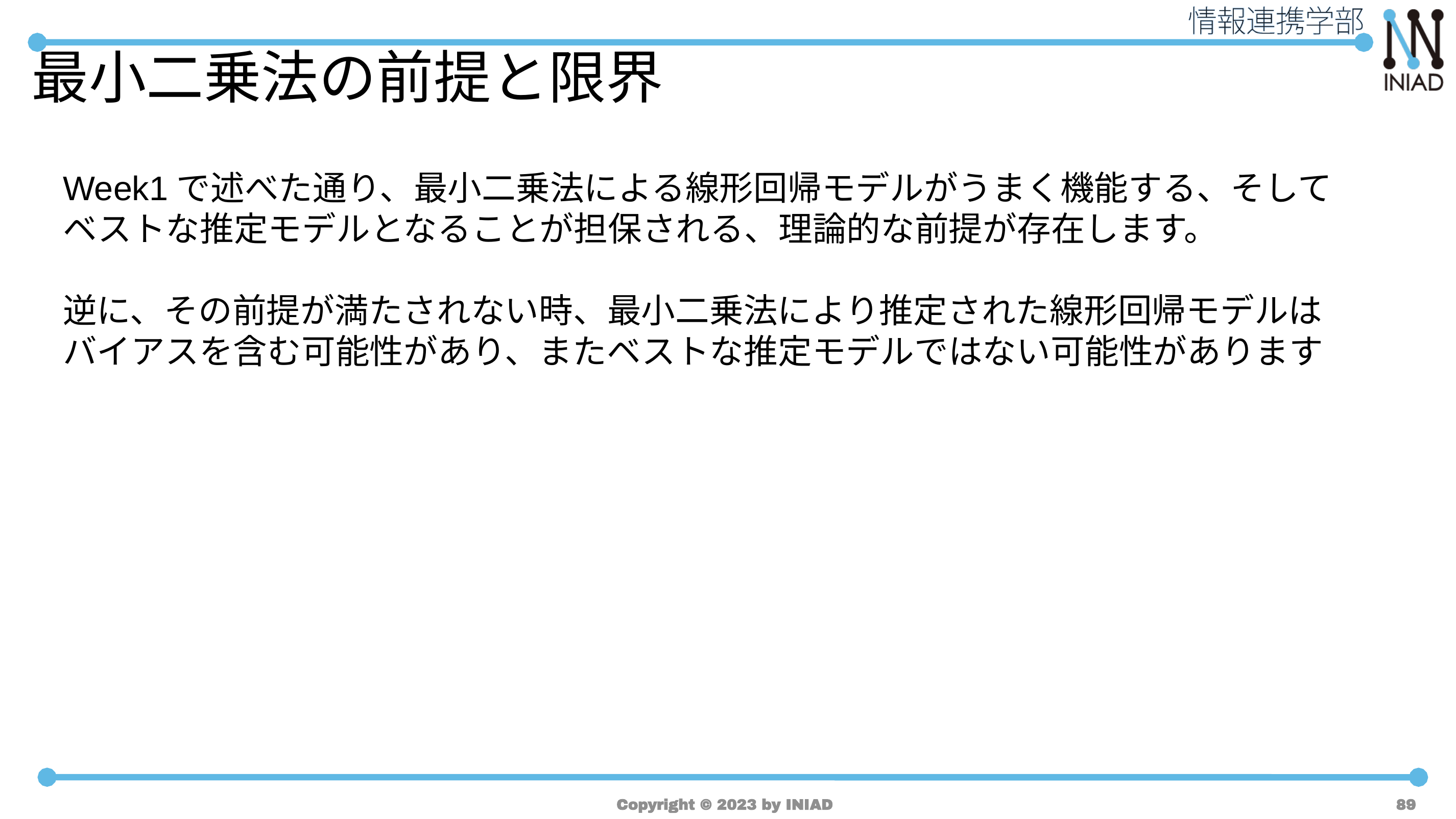

# 最小二乗法の前提と限界
Week1で述べた通り、最小二乗法による線形回帰モデルがうまく機能する、そしてベストな推定モデルとなることが担保される、理論的な前提が存在します。

逆に、その前提が満たされない時、最小二乗法により推定された線形回帰モデルは
バイアスを含む可能性があり、またベストな推定モデルではない可能性があります
Copyright © 2023 by INIAD
89